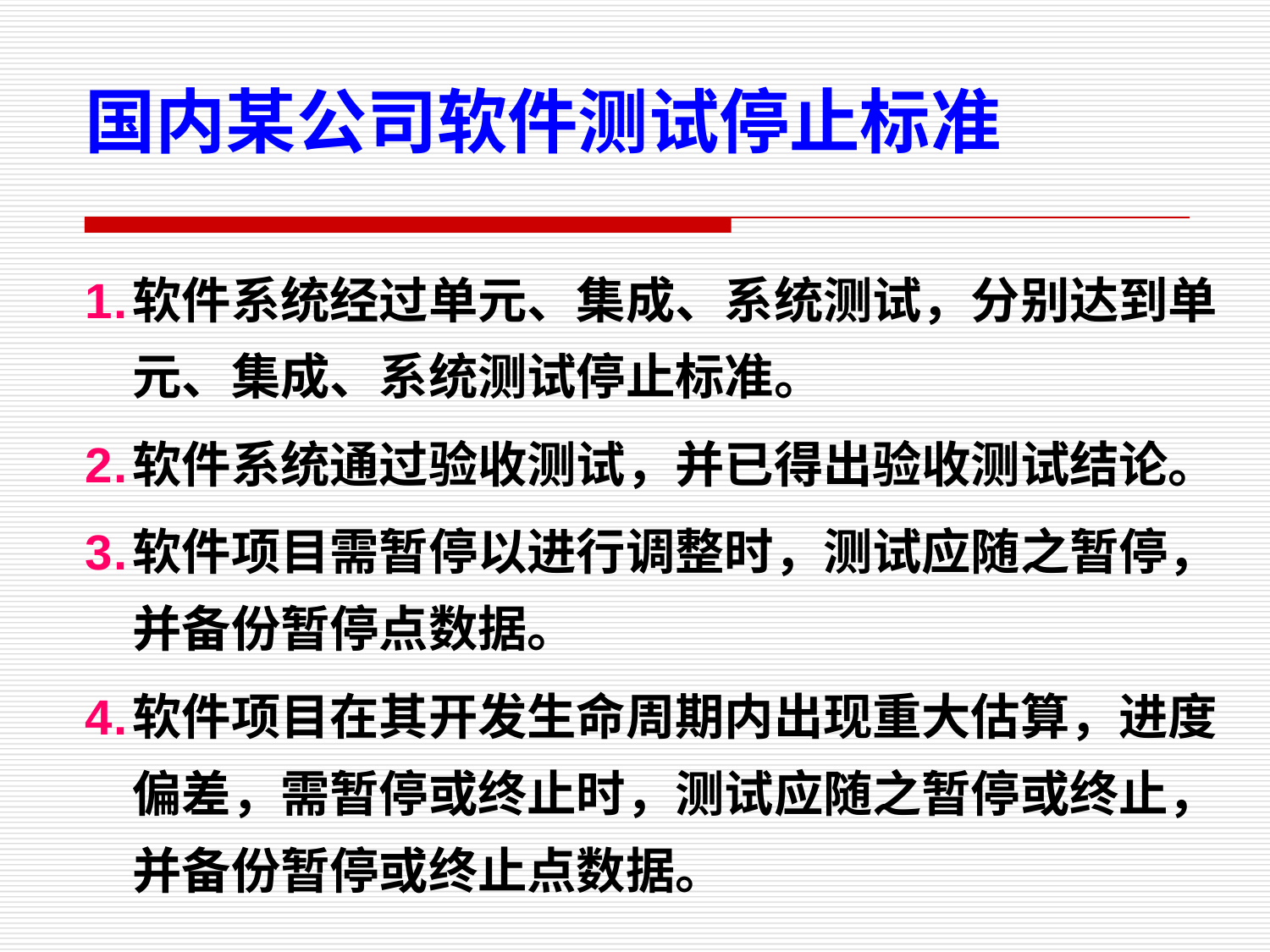

国内某公司软件测试停止标准
软件系统经过单元、集成、系统测试，分别达到单元、集成、系统测试停止标准。
软件系统通过验收测试，并已得出验收测试结论。
软件项目需暂停以进行调整时，测试应随之暂停，并备份暂停点数据。
软件项目在其开发生命周期内出现重大估算，进度偏差，需暂停或终止时，测试应随之暂停或终止，并备份暂停或终止点数据。